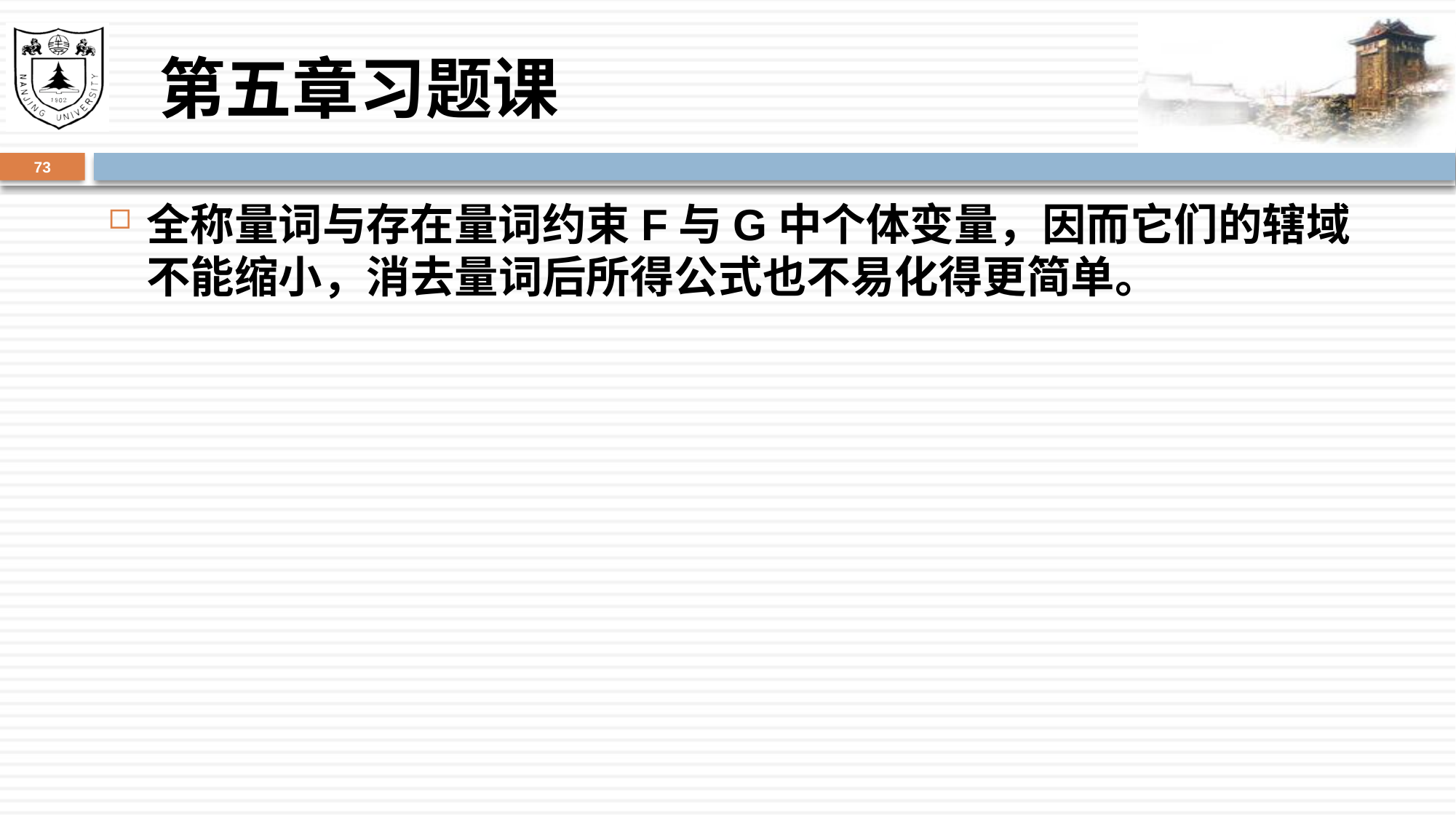

# 第五章习题课
73
全称量词与存在量词约束F与G中个体变量，因而它们的辖域不能缩小，消去量词后所得公式也不易化得更简单。